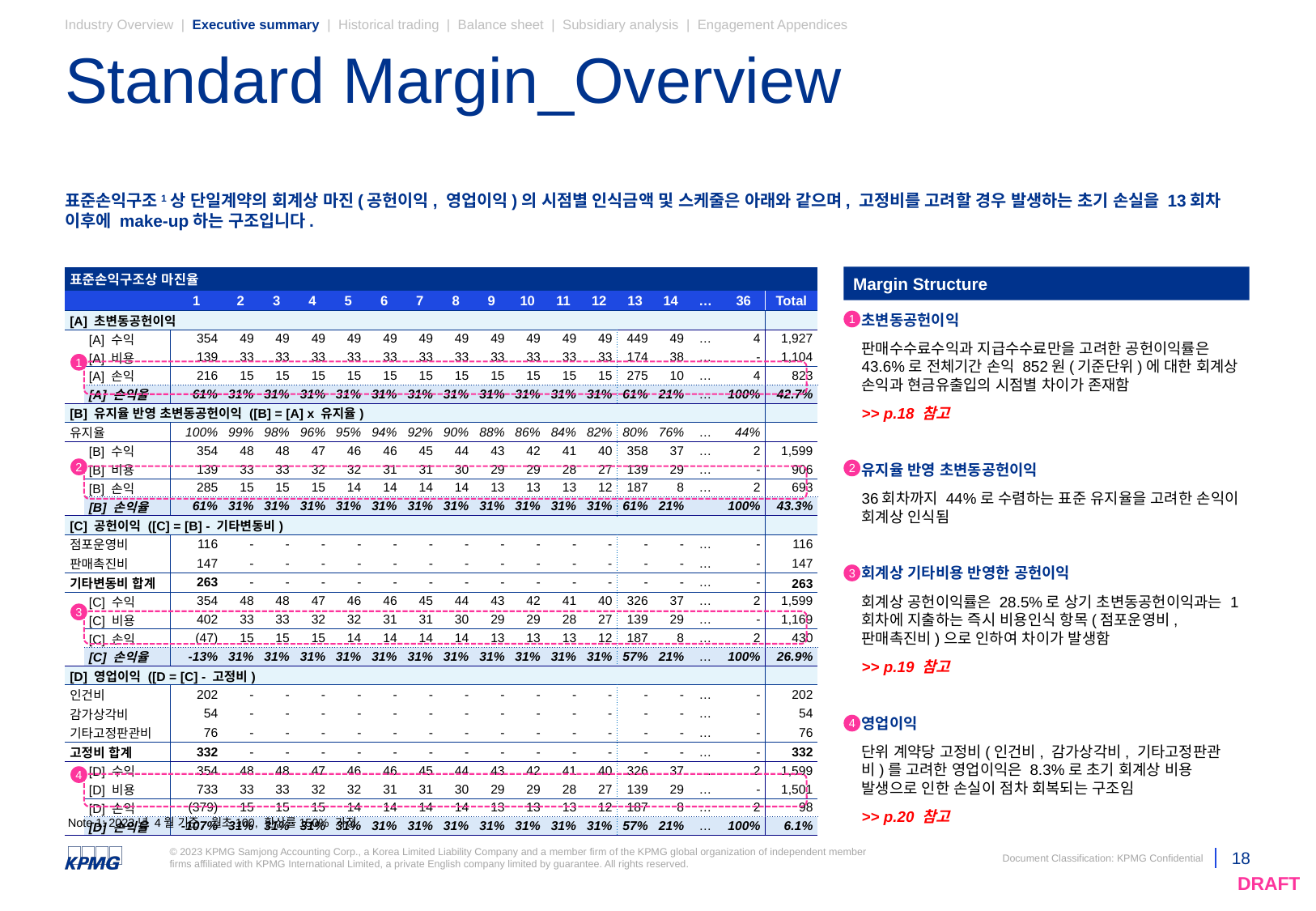

Industry Overview  |  Executive summary  |  Historical trading  |  Balance sheet  |  Subsidiary analysis  |  Engagement Appendices
# Standard Margin_Overview
표준손익구조1상 단일계약의 회계상 마진(공헌이익, 영업이익)의 시점별 인식금액 및 스케줄은 아래와 같으며, 고정비를 고려할 경우 발생하는 초기 손실을 13회차 이후에 make-up하는 구조입니다.
Margin Structure
| 표준손익구조상 마진율 |  |  |  |  |  |  |  |  |  |  |  |  |  |  |  |  |  |  |
| --- | --- | --- | --- | --- | --- | --- | --- | --- | --- | --- | --- | --- | --- | --- | --- | --- | --- | --- |
|  |  | 1 | 2 | 3 | 4 | 5 | 6 | 7 | 8 | 9 | 10 | 11 | 12 | 13 | 14 | … | 36 | Total |
| [A] 초변동공헌이익 |  |  |  |  |  |  |  |  |  |  |  |  |  |  |  |  |  |  |
|  | [A] 수익 | 354 | 49 | 49 | 49 | 49 | 49 | 49 | 49 | 49 | 49 | 49 | 49 | 449 | 49 | … | 4 | 1,927 |
|  | [A] 비용 | 139 | 33 | 33 | 33 | 33 | 33 | 33 | 33 | 33 | 33 | 33 | 33 | 174 | 38 | … | - | 1,104 |
|  | [A] 손익 | 216 | 15 | 15 | 15 | 15 | 15 | 15 | 15 | 15 | 15 | 15 | 15 | 275 | 10 | … | 4 | 823 |
|  | [A] 손익율 | 61% | 31% | 31% | 31% | 31% | 31% | 31% | 31% | 31% | 31% | 31% | 31% | 61% | 21% | … | 100% | 42.7% |
| [B] 유지율 반영 초변동공헌이익 ([B] = [A] x 유지율) |  |  |  |  |  |  |  |  |  |  |  |  |  |  |  |  |  |  |
| 유지율 |  | 100% | 99% | 98% | 96% | 95% | 94% | 92% | 90% | 88% | 86% | 84% | 82% | 80% | 76% | … | 44% |  |
|  | [B] 수익 | 354 | 48 | 48 | 47 | 46 | 46 | 45 | 44 | 43 | 42 | 41 | 40 | 358 | 37 | … | 2 | 1,599 |
|  | [B] 비용 | 139 | 33 | 33 | 32 | 32 | 31 | 31 | 30 | 29 | 29 | 28 | 27 | 139 | 29 | … | - | 906 |
|  | [B] 손익 | 285 | 15 | 15 | 15 | 14 | 14 | 14 | 14 | 13 | 13 | 13 | 12 | 187 | 8 | … | 2 | 693 |
|  | [B] 손익율 | 61% | 31% | 31% | 31% | 31% | 31% | 31% | 31% | 31% | 31% | 31% | 31% | 61% | 21% |  | 100% | 43.3% |
| [C] 공헌이익 ([C] = [B] - 기타변동비) |  |  |  |  |  |  |  |  |  |  |  |  |  |  |  |  |  |  |
| 점포운영비 |  | 116 | - | - | - | - | - | - | - | - | - | - | - | - | - | … | - | 116 |
| 판매촉진비 |  | 147 | - | - | - | - | - | - | - | - | - | - | - | - | - | … | - | 147 |
| 기타변동비 합계 |  | 263 | - | - | - | - | - | - | - | - | - | - | - | - | - | … | - | 263 |
|  | [C] 수익 | 354 | 48 | 48 | 47 | 46 | 46 | 45 | 44 | 43 | 42 | 41 | 40 | 326 | 37 | … | 2 | 1,599 |
|  | [C] 비용 | 402 | 33 | 33 | 32 | 32 | 31 | 31 | 30 | 29 | 29 | 28 | 27 | 139 | 29 | … | - | 1,169 |
|  | [C] 손익 | (47) | 15 | 15 | 15 | 14 | 14 | 14 | 14 | 13 | 13 | 13 | 12 | 187 | 8 | … | 2 | 430 |
|  | [C] 손익율 | -13% | 31% | 31% | 31% | 31% | 31% | 31% | 31% | 31% | 31% | 31% | 31% | 57% | 21% | … | 100% | 26.9% |
| [D] 영업이익 ([D = [C] - 고정비) |  |  |  |  |  |  |  |  |  |  |  |  |  |  |  |  |  |  |
| 인건비 |  | 202 | - | - | - | - | - | - | - | - | - | - | - | - | - | … | - | 202 |
| 감가상각비 |  | 54 | - | - | - | - | - | - | - | - | - | - | - | - | - | … | - | 54 |
| 기타고정판관비 |  | 76 | - | - | - | - | - | - | - | - | - | - | - | - | - | … | - | 76 |
| 고정비 합계 |  | 332 | - | - | - | - | - | - | - | - | - | - | - | - | - | … | - | 332 |
|  | [D] 수익 | 354 | 48 | 48 | 47 | 46 | 46 | 45 | 44 | 43 | 42 | 41 | 40 | 326 | 37 | … | 2 | 1,599 |
|  | [D] 비용 | 733 | 33 | 33 | 32 | 32 | 31 | 31 | 30 | 29 | 29 | 28 | 27 | 139 | 29 | … | - | 1,501 |
|  | [D] 손익 | (379) | 15 | 15 | 15 | 14 | 14 | 14 | 14 | 13 | 13 | 13 | 12 | 187 | 8 | … | 2 | 98 |
|  | [D] 손익율 | -107% | 31% | 31% | 31% | 31% | 31% | 31% | 31% | 31% | 31% | 31% | 31% | 57% | 21% | … | 100% | 6.1% |
1
초변동공헌이익
판매수수료수익과 지급수수료만을 고려한 공헌이익률은 43.6%로 전체기간 손익 852원(기준단위)에 대한 회계상 손익과 현금유출입의 시점별 차이가 존재함
>> p.18 참고

유지율 반영 초변동공헌이익
36회차까지 44%로 수렴하는 표준 유지율을 고려한 손익이 회계상 인식됨

회계상 기타비용 반영한 공헌이익
회계상 공헌이익률은 28.5%로 상기 초변동공헌이익과는 1회차에 지출하는 즉시 비용인식 항목(점포운영비, 판매촉진비)으로 인하여 차이가 발생함
>> p.19 참고

영업이익
단위 계약당 고정비(인건비, 감가상각비, 기타고정판관비)를 고려한 영업이익은 8.3%로 초기 회계상 비용 발생으로 인한 손실이 점차 회복되는 구조임
>> p.20 참고

1

2
2

3
3

4
4

Note 1: 2023년 4월 기준, 월초100, 환산률150% 가정